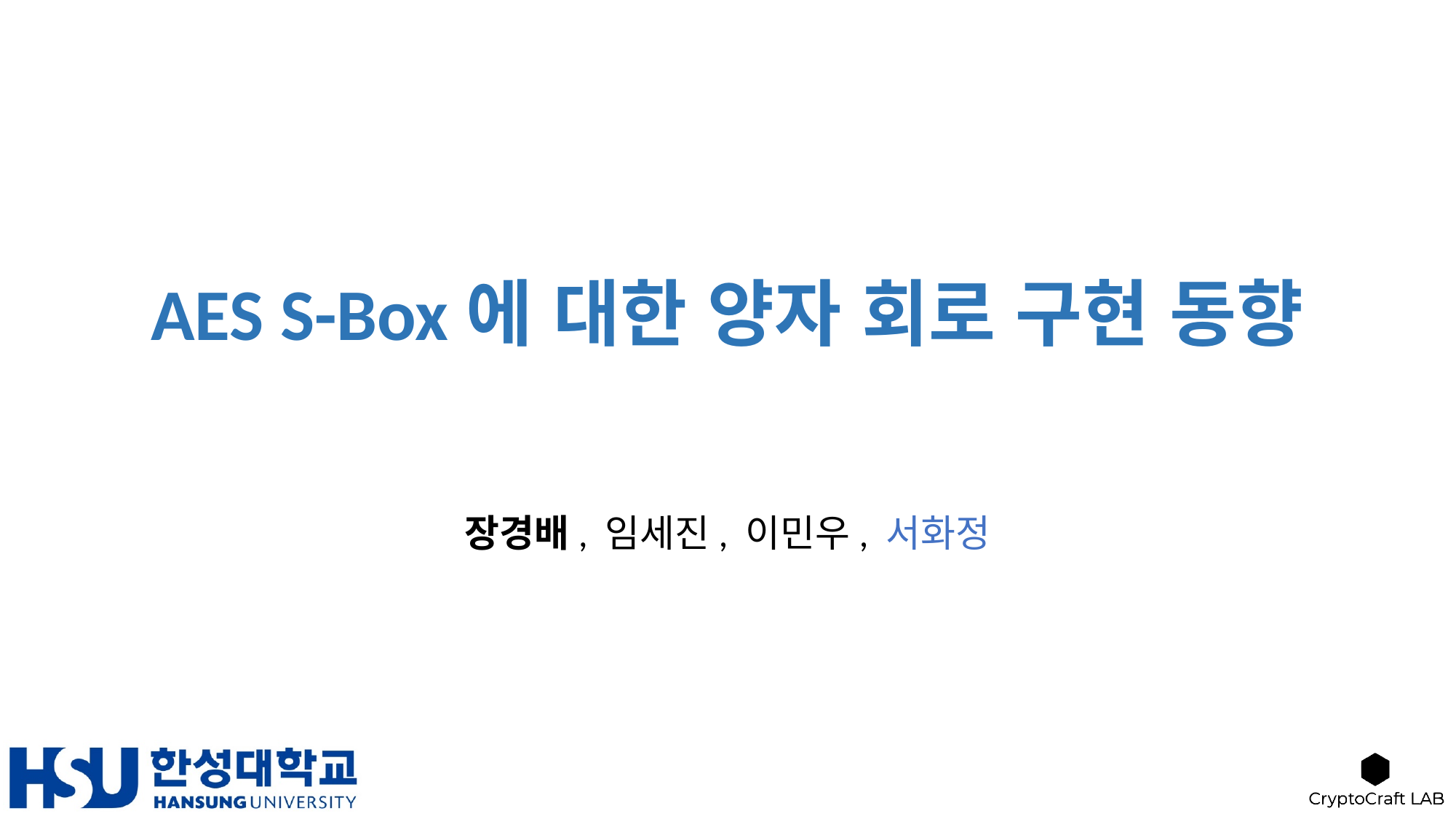

# AES S-Box에 대한 양자 회로 구현 동향
장경배, 임세진, 이민우, 서화정